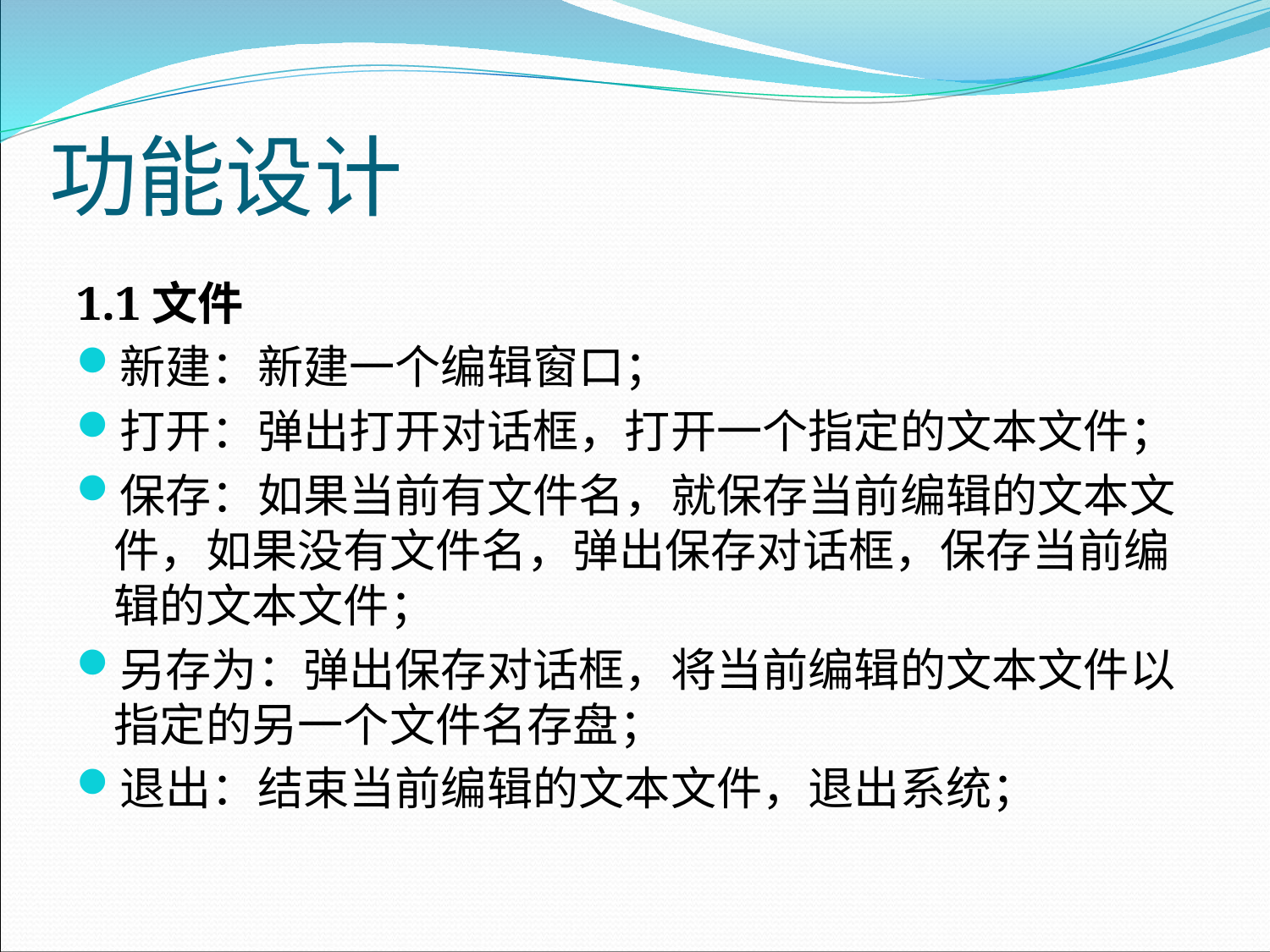

功能设计
1.1文件
新建：新建一个编辑窗口；
打开：弹出打开对话框，打开一个指定的文本文件；
保存：如果当前有文件名，就保存当前编辑的文本文件，如果没有文件名，弹出保存对话框，保存当前编辑的文本文件；
另存为：弹出保存对话框，将当前编辑的文本文件以指定的另一个文件名存盘；
退出：结束当前编辑的文本文件，退出系统；